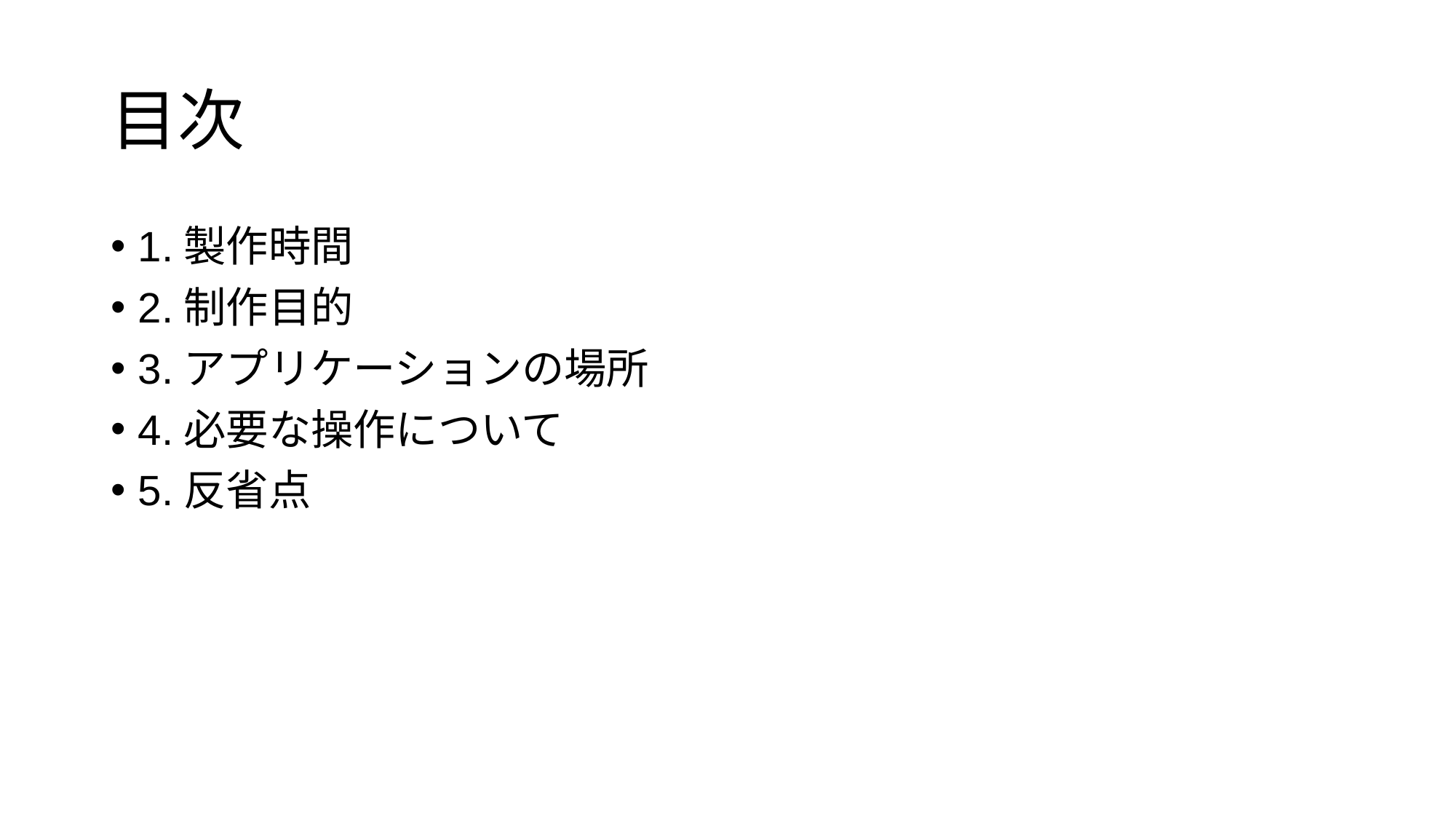

# 目次
1.製作時間
2.制作目的
3.アプリケーションの場所
4.必要な操作について
5.反省点